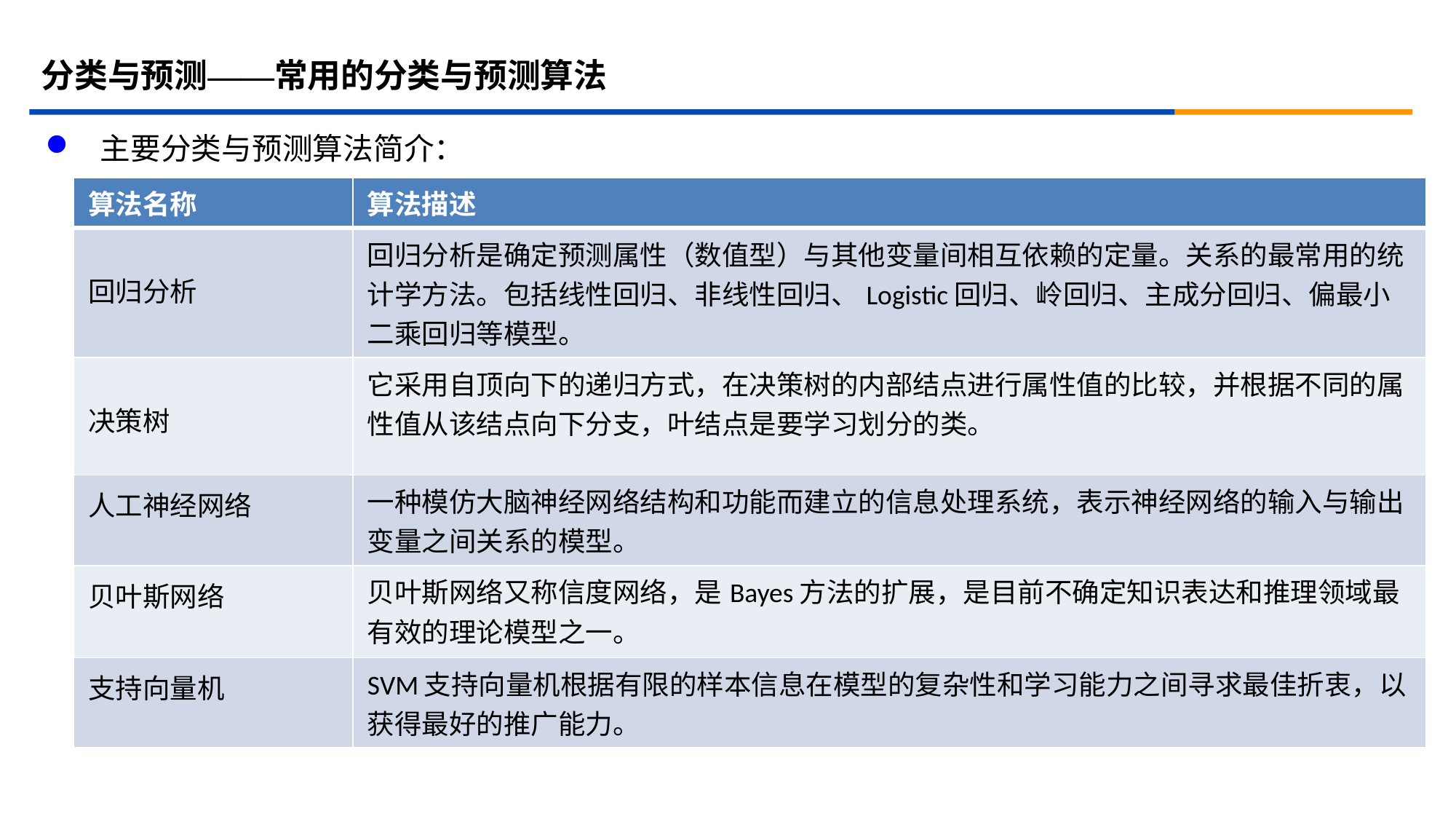

# 分类与预测——常用的分类与预测算法
主要分类与预测算法简介：

| 算法名称 | 算法描述 |
| --- | --- |
| 回归分析 | 回归分析是确定预测属性（数值型）与其他变量间相互依赖的定量。关系的最常用的统计学方法。包括线性回归、非线性回归、Logistic回归、岭回归、主成分回归、偏最小二乘回归等模型。 |
| 决策树 | 它采用自顶向下的递归方式，在决策树的内部结点进行属性值的比较，并根据不同的属性值从该结点向下分支，叶结点是要学习划分的类。 |
| 人工神经网络 | 一种模仿大脑神经网络结构和功能而建立的信息处理系统，表示神经网络的输入与输出变量之间关系的模型。 |
| 贝叶斯网络 | 贝叶斯网络又称信度网络，是Bayes方法的扩展，是目前不确定知识表达和推理领域最有效的理论模型之一。 |
| 支持向量机 | SVM支持向量机根据有限的样本信息在模型的复杂性和学习能力之间寻求最佳折衷，以获得最好的推广能力。 |